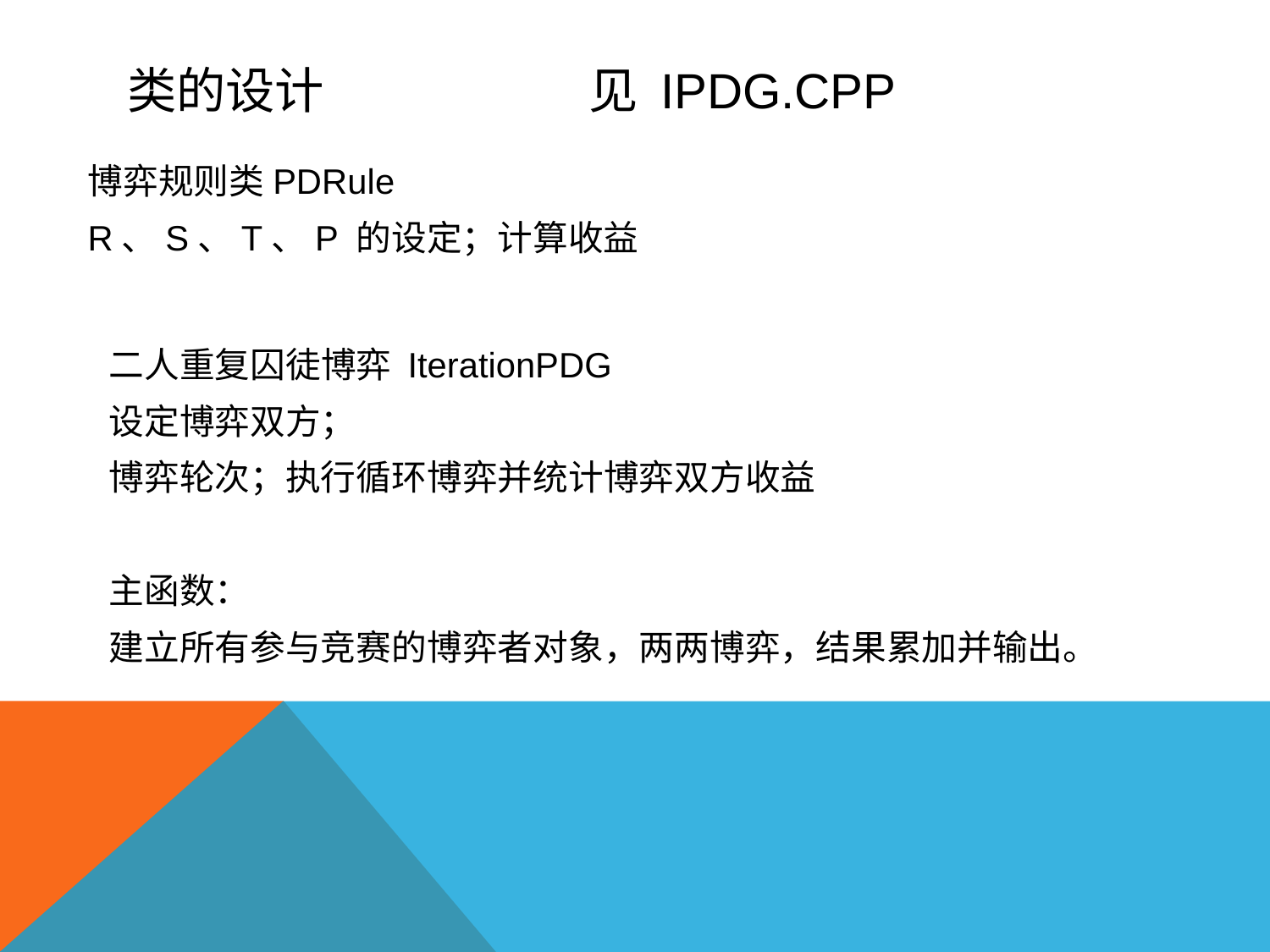

# 类的设计                        见 IPDG.cpp
博弈规则类PDRule
R、S、T、P 的设定；计算收益

二人重复囚徒博弈 IterationPDG
设定博弈双方；
博弈轮次；执行循环博弈并统计博弈双方收益

主函数：
建立所有参与竞赛的博弈者对象，两两博弈，结果累加并输出。